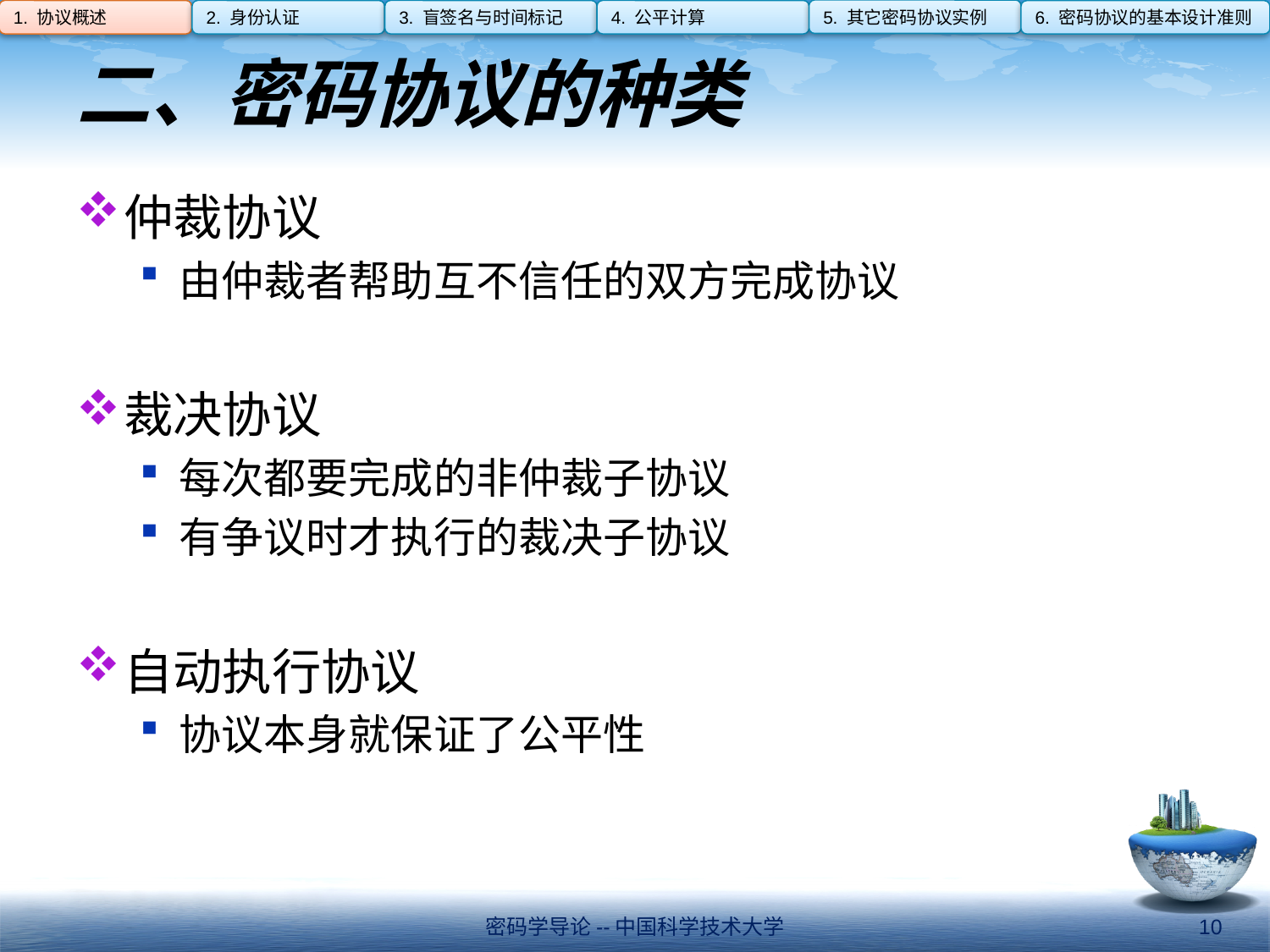

5. 其它密码协议实例
1. 协议概述
2. 身份认证
3. 盲签名与时间标记
4. 公平计算
6. 密码协议的基本设计准则
# 二、密码协议的种类
仲裁协议
由仲裁者帮助互不信任的双方完成协议

裁决协议
每次都要完成的非仲裁子协议
有争议时才执行的裁决子协议

自动执行协议
协议本身就保证了公平性
密码学导论--中国科学技术大学
10